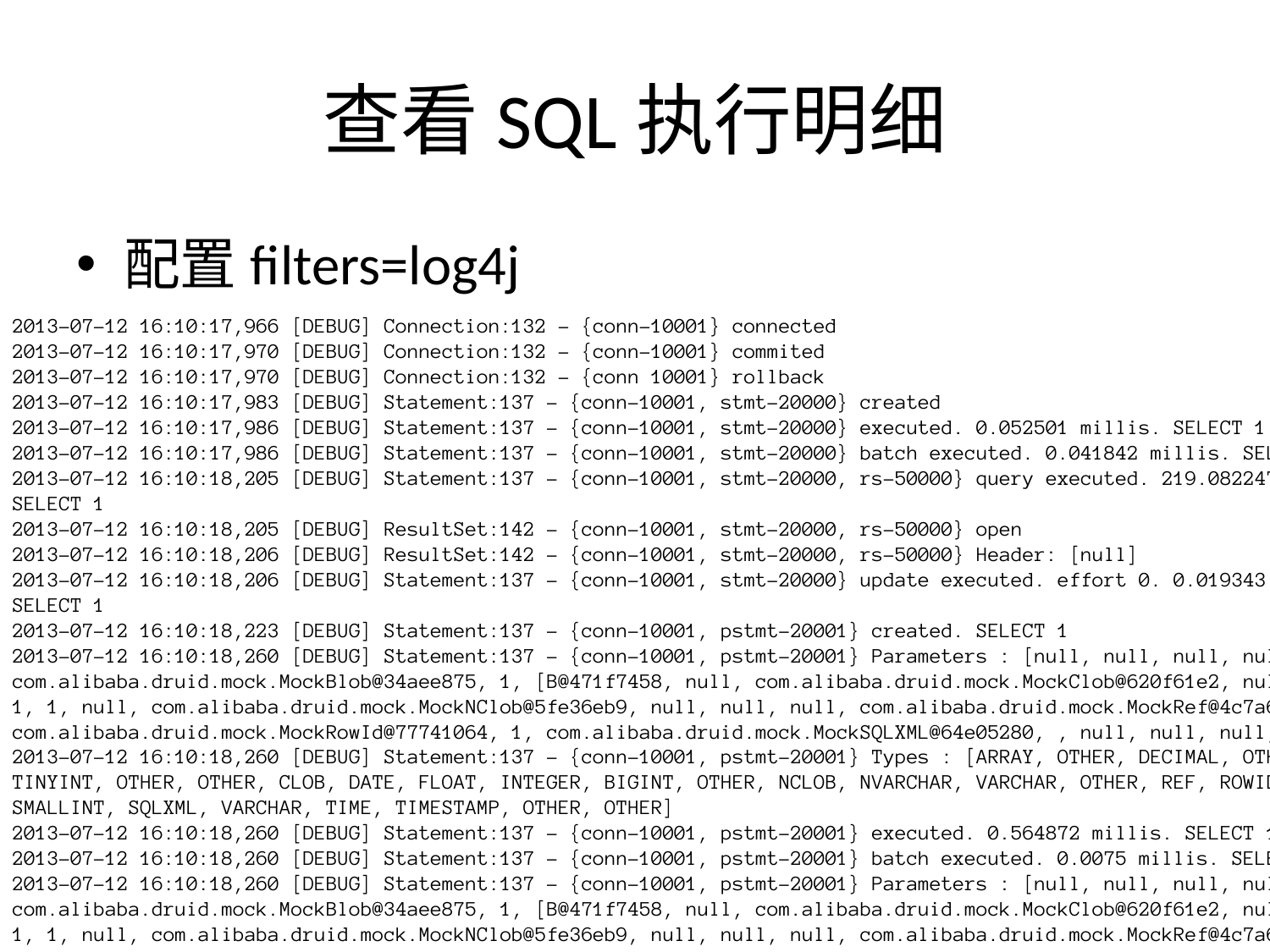

# 查看SQL执行明细
配置filters=log4j
2013-07-12 16:10:17,966 [DEBUG] Connection:132 - {conn-10001} connected
2013-07-12 16:10:17,970 [DEBUG] Connection:132 - {conn-10001} commited
2013-07-12 16:10:17,970 [DEBUG] Connection:132 - {conn 10001} rollback
2013-07-12 16:10:17,983 [DEBUG] Statement:137 - {conn-10001, stmt-20000} created
2013-07-12 16:10:17,986 [DEBUG] Statement:137 - {conn-10001, stmt-20000} executed. 0.052501 millis. SELECT 1
2013-07-12 16:10:17,986 [DEBUG] Statement:137 - {conn-10001, stmt-20000} batch executed. 0.041842 millis. SELECT 1
2013-07-12 16:10:18,205 [DEBUG] Statement:137 - {conn-10001, stmt-20000, rs-50000} query executed. 219.082247 millis. SELECT 1
2013-07-12 16:10:18,205 [DEBUG] ResultSet:142 - {conn-10001, stmt-20000, rs-50000} open
2013-07-12 16:10:18,206 [DEBUG] ResultSet:142 - {conn-10001, stmt-20000, rs-50000} Header: [null]
2013-07-12 16:10:18,206 [DEBUG] Statement:137 - {conn-10001, stmt-20000} update executed. effort 0. 0.019343 millis. SELECT 1
2013-07-12 16:10:18,223 [DEBUG] Statement:137 - {conn-10001, pstmt-20001} created. SELECT 1
2013-07-12 16:10:18,260 [DEBUG] Statement:137 - {conn-10001, pstmt-20001} Parameters : [null, null, null, null, com.alibaba.druid.mock.MockBlob@34aee875, 1, [B@471f7458, null, com.alibaba.druid.mock.MockClob@620f61e2, null, 1.0, 1, 1, null, com.alibaba.druid.mock.MockNClob@5fe36eb9, null, null, null, com.alibaba.druid.mock.MockRef@4c7a64dd, com.alibaba.druid.mock.MockRowId@77741064, 1, com.alibaba.druid.mock.MockSQLXML@64e05280, , null, null, null, null]
2013-07-12 16:10:18,260 [DEBUG] Statement:137 - {conn-10001, pstmt-20001} Types : [ARRAY, OTHER, DECIMAL, OTHER, BLOB, TINYINT, OTHER, OTHER, CLOB, DATE, FLOAT, INTEGER, BIGINT, OTHER, NCLOB, NVARCHAR, VARCHAR, OTHER, REF, ROWID, SMALLINT, SQLXML, VARCHAR, TIME, TIMESTAMP, OTHER, OTHER]
2013-07-12 16:10:18,260 [DEBUG] Statement:137 - {conn-10001, pstmt-20001} executed. 0.564872 millis. SELECT 1
2013-07-12 16:10:18,260 [DEBUG] Statement:137 - {conn-10001, pstmt-20001} batch executed. 0.0075 millis. SELECT 1
2013-07-12 16:10:18,260 [DEBUG] Statement:137 - {conn-10001, pstmt-20001} Parameters : [null, null, null, null, com.alibaba.druid.mock.MockBlob@34aee875, 1, [B@471f7458, null, com.alibaba.druid.mock.MockClob@620f61e2, null, 1.0, 1, 1, null, com.alibaba.druid.mock.MockNClob@5fe36eb9, null, null, null, com.alibaba.druid.mock.MockRef@4c7a64dd, com.alibaba.druid.mock.MockRowId@77741064, 1, com.alibaba.druid.mock.MockSQLXML@64e05280, , null, null, null, null]
2013-07-12 16:10:18,262 [DEBUG] Statement:137 - {conn-10001, pstmt-20001} Types : [ARRAY, OTHER, DECIMAL, OTHER, BLOB, TINYINT, OTHER, OTHER, CLOB, DATE, FLOAT, INTEGER, BIGINT, OTHER, NCLOB, NVARCHAR, VARCHAR, OTHER, REF, ROWID, SMALLINT, SQLXML, VARCHAR, TIME, TIMESTAMP, OTHER, OTHER]
2013-07-12 16:10:18,262 [DEBUG] Statement:137 - {conn-10001, pstmt-20001, rs-50001} query executed. 1.805932 millis. SELECT 1
2013-07-12 16:10:18,262 [DEBUG] ResultSet:142 - {conn-10001, pstmt-20001, rs-50001} open
2013-07-12 16:10:18,263 [DEBUG] ResultSet:142 - {conn-10001, pstmt-20001, rs-50001} Header: [null]
2013-07-12 16:10:18,263 [DEBUG] Statement:137 - {conn-10001, pstmt-20001} Parameters : [null, null, null, null, com.alibaba.druid.mock.MockBlob@34aee875, 1, [B@471f7458, null, com.alibaba.druid.mock.MockClob@620f61e2, null, 1.0, 1, 1, null, com.alibaba.druid.mock.MockNClob@5fe36eb9, null, null, null, com.alibaba.druid.mock.MockRef@4c7a64dd, com.alibaba.druid.mock.MockRowId@77741064, 1, com.alibaba.druid.mock.MockSQLXML@64e05280, , null, null, null, null]
2013-07-12 16:10:18,263 [DEBUG] Statement:137 - {conn-10001, pstmt-20001} Types : [ARRAY, OTHER, DECIMAL, OTHER, BLOB, TINYINT, OTHER, OTHER, CLOB, DATE, FLOAT, INTEGER, BIGINT, OTHER, NCLOB, NVARCHAR, VARCHAR, OTHER, REF, ROWID, SMALLINT, SQLXML, VARCHAR, TIME, TIMESTAMP, OTHER, OTHER]
2013-07-12 16:10:18,263 [DEBUG] Statement:137 - {conn-10001, pstmt-20001} update executed. effort 0. 0.287765 millis. SELECT 1
2013-07-12 16:10:18,274 [DEBUG] Statement:137 - {conn-10001, cstmt-20002} created. SELECT 1
2013-07-12 16:10:18,274 [DEBUG] Statement:137 - {conn-10001, stmt-20000, rs-50002} query executed. 0.081711 millis. SELECT 1
2013-07-12 16:10:18,274 [DEBUG] ResultSet:142 - {conn-10001, stmt-20000, rs-50002} open
2013-07-12 16:10:18,274 [DEBUG] ResultSet:142 - {conn-10001, stmt-20000, rs-50002} Header: [null]
2013-07-12 16:10:18,275 [DEBUG] ResultSet:142 - {conn-10001, stmt-20000, rs-50002} Result: [1]